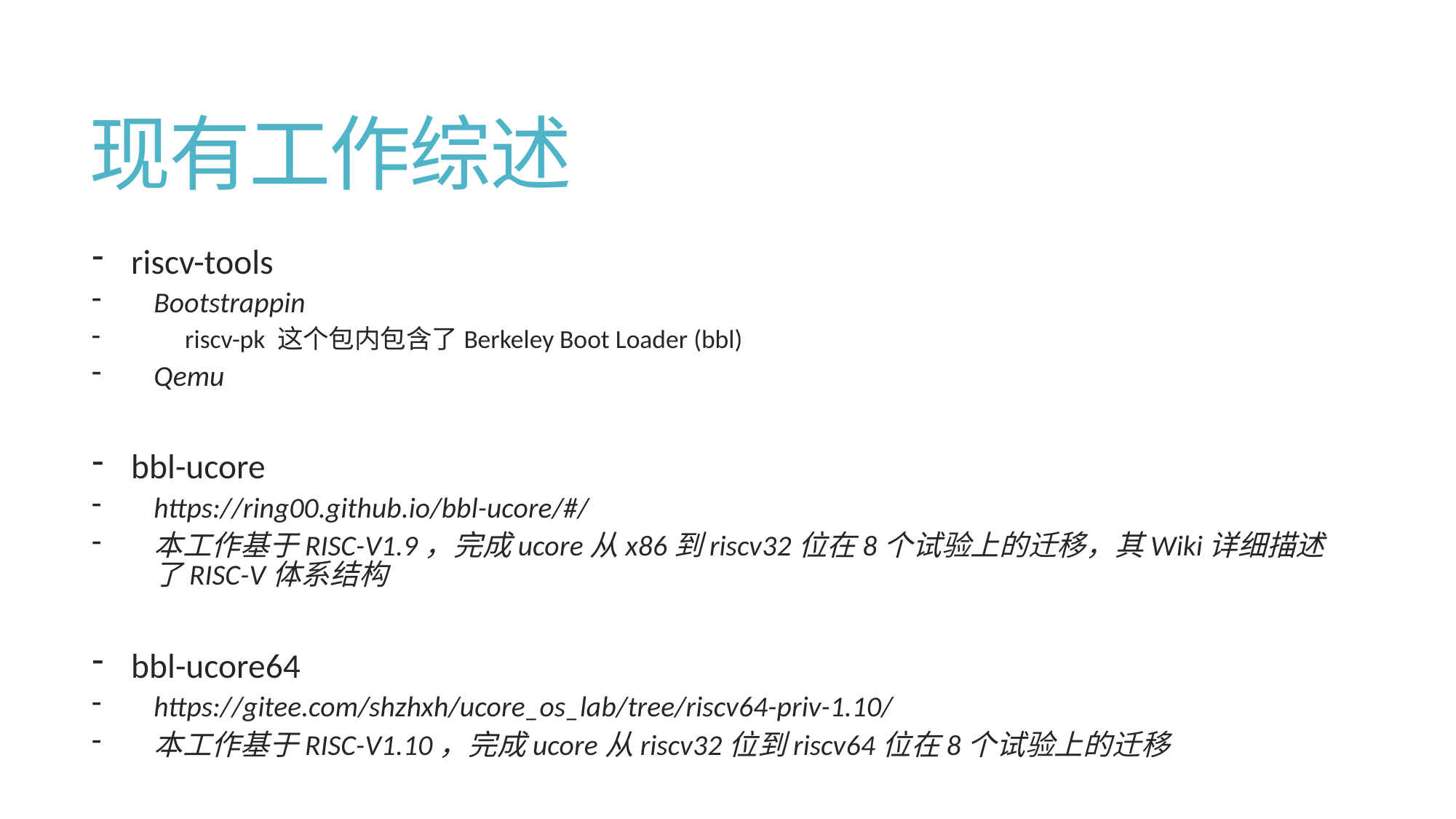

# 现有工作综述
riscv-tools
Bootstrappin
riscv-pk 这个包内包含了Berkeley Boot Loader (bbl)
Qemu

bbl-ucore
https://ring00.github.io/bbl-ucore/#/
本工作基于RISC-V1.9，完成ucore从x86到riscv32位在8个试验上的迁移，其Wiki详细描述了RISC-V体系结构

bbl-ucore64
https://gitee.com/shzhxh/ucore_os_lab/tree/riscv64-priv-1.10/
本工作基于RISC-V1.10，完成ucore从riscv32位到riscv64位在8个试验上的迁移